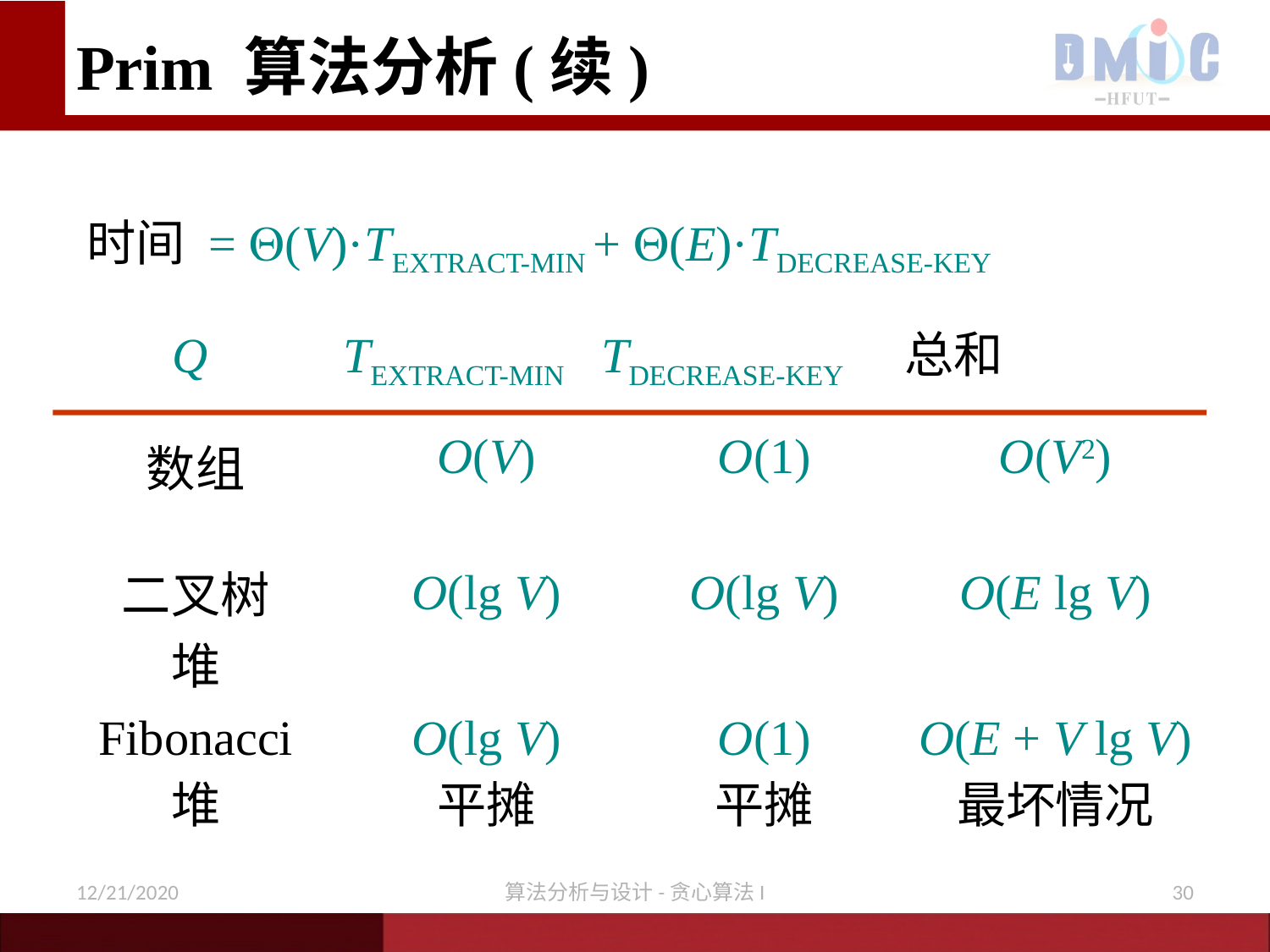

# Prim 算法分析(续)

时间 = Θ(V)·TEXTRACT-MIN + Θ(E)·TDECREASE-KEY
       Q           TEXTRACT-MIN   TDECREASE-KEY       总和

| 数组 | O(V) | O(1) | O(V2) |
| --- | --- | --- | --- |
| 二叉树 堆 | O(lg V) | O(lg V) | O(E lg V) |
| Fibonacci 堆 | O(lg V) 平摊 | O(1) 平摊 | O(E + V lg V) 最坏情况 |
12/21/2020
算法分析与设计-贪心算法I
30